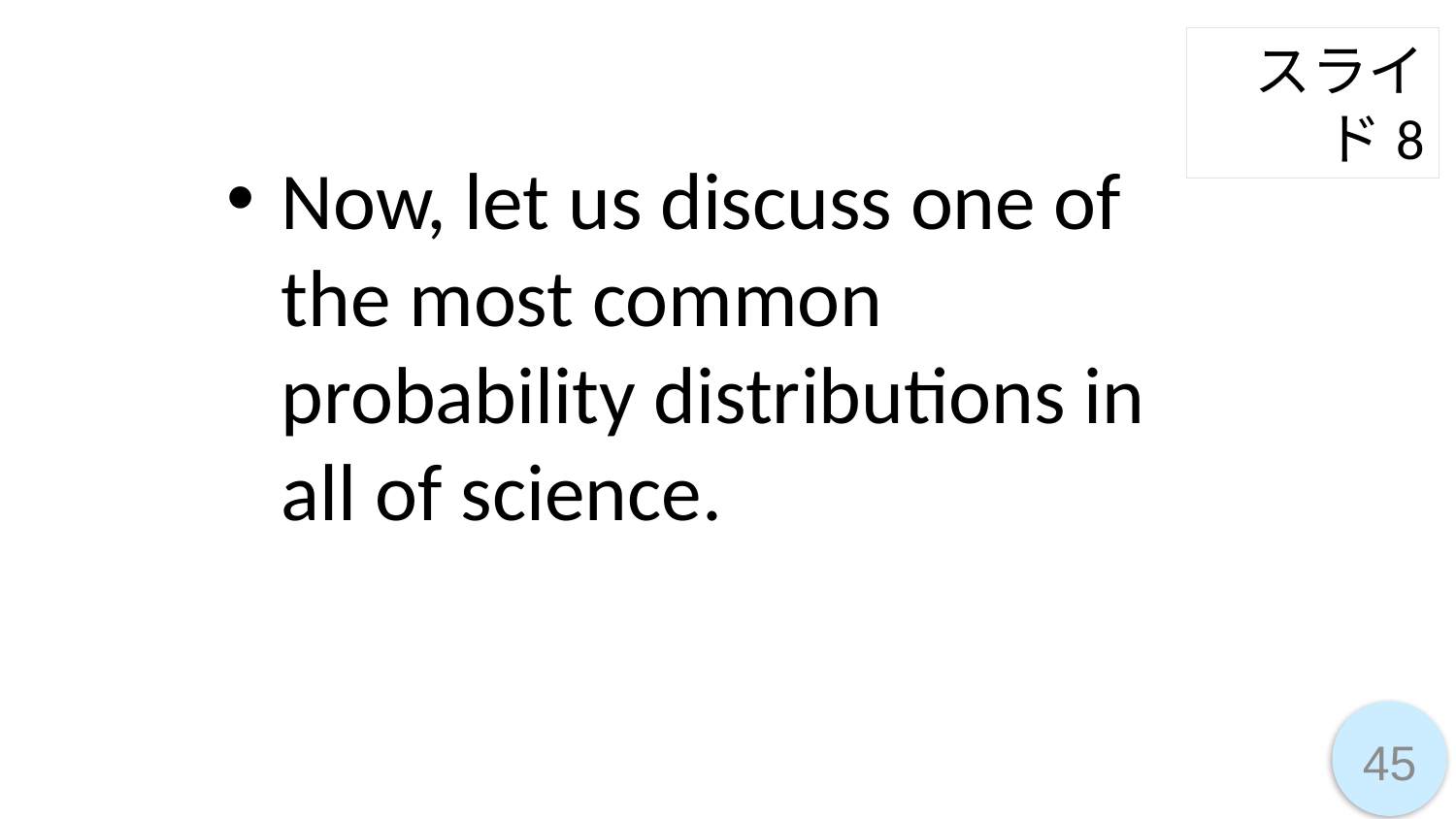

スライド8
Now, let us discuss one of the most common probability distributions in all of science.
45